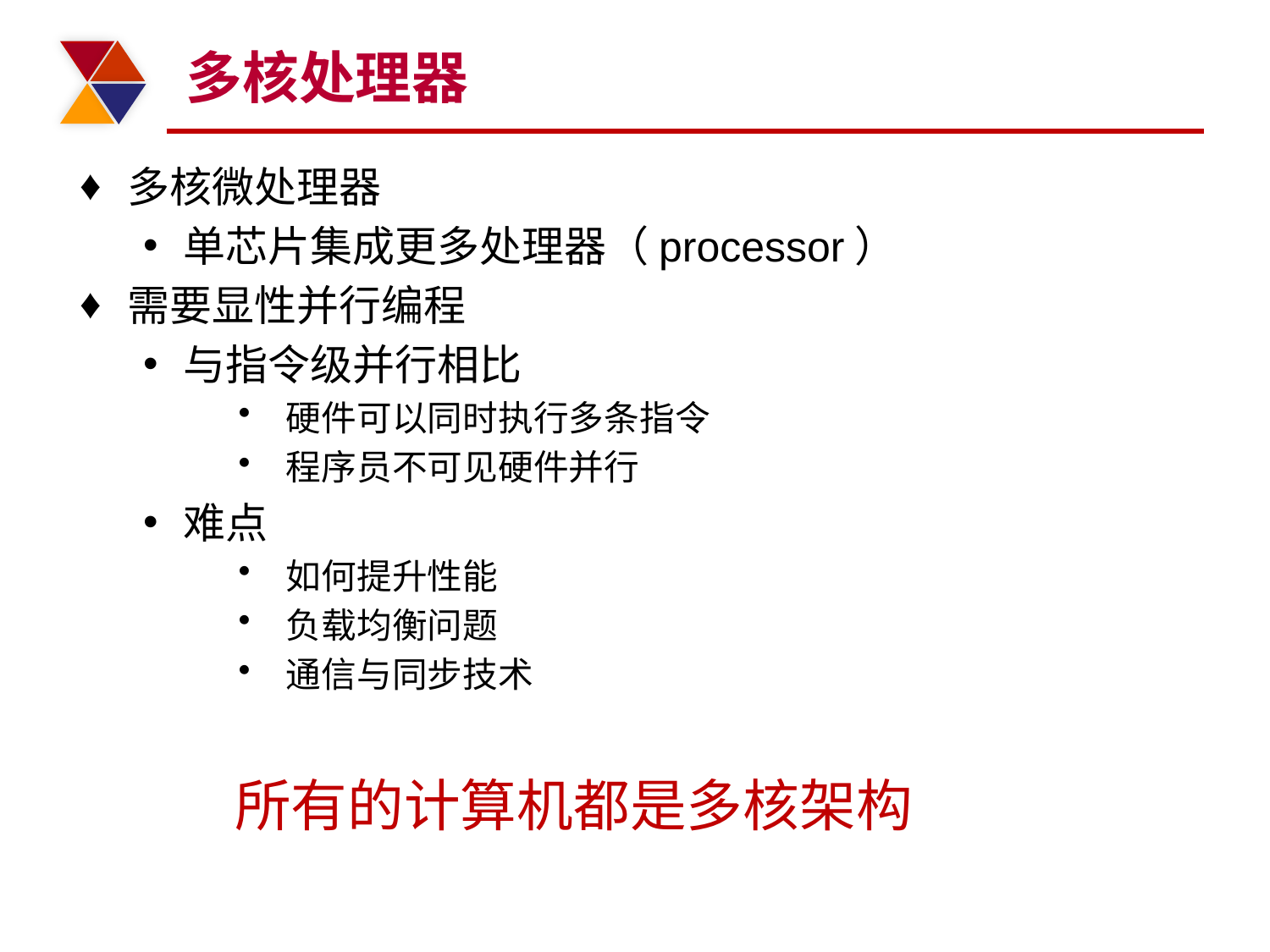

# 多核处理器
多核微处理器
单芯片集成更多处理器（processor）
需要显性并行编程
与指令级并行相比
硬件可以同时执行多条指令
程序员不可见硬件并行
难点
如何提升性能
负载均衡问题
通信与同步技术

所有的计算机都是多核架构